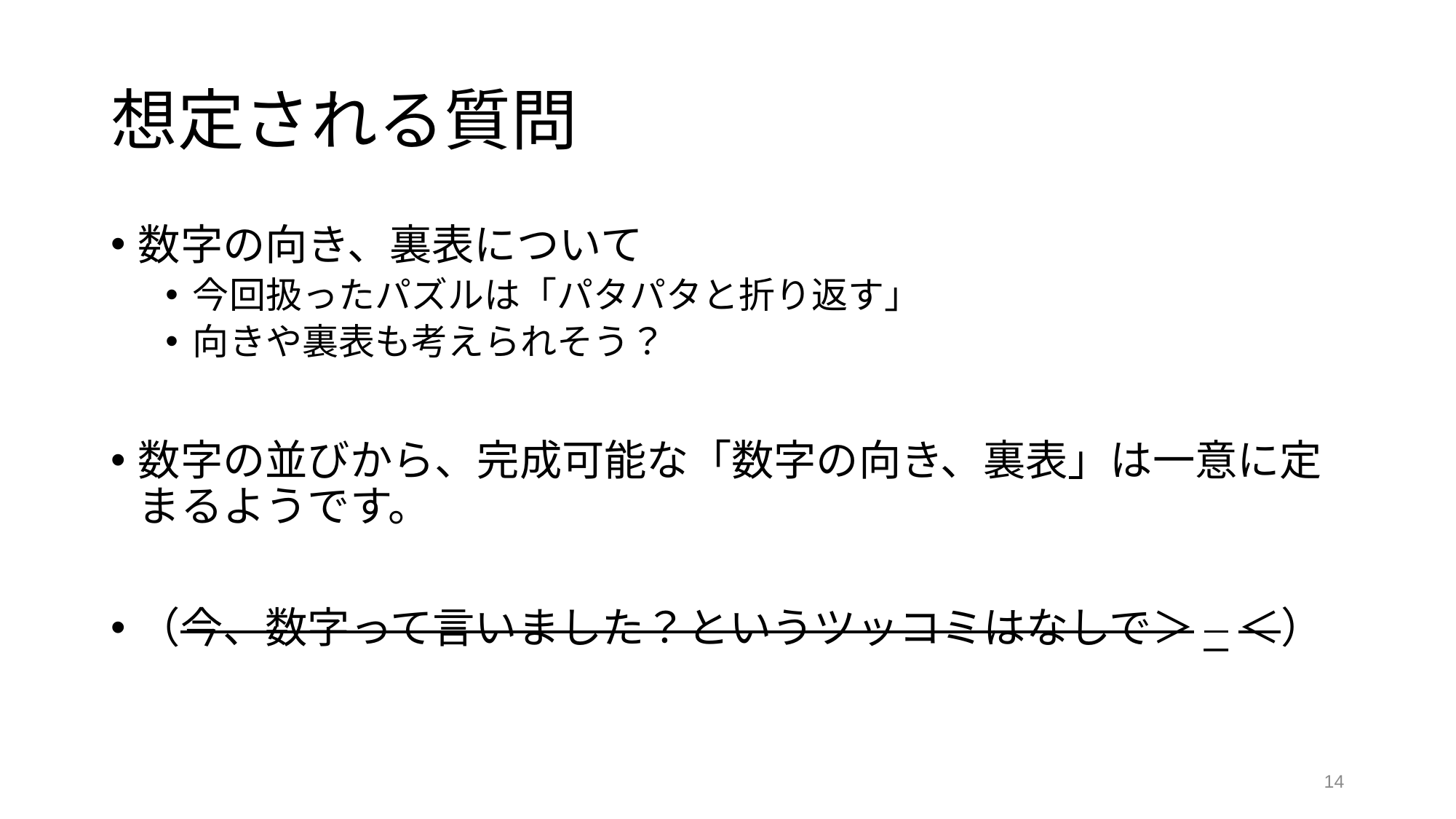

# 想定される質問
数字の向き、裏表について
今回扱ったパズルは「パタパタと折り返す」
向きや裏表も考えられそう？

数字の並びから、完成可能な「数字の向き、裏表」は一意に定まるようです。

（今、数字って言いました？というツッコミはなしで＞_＜）
14